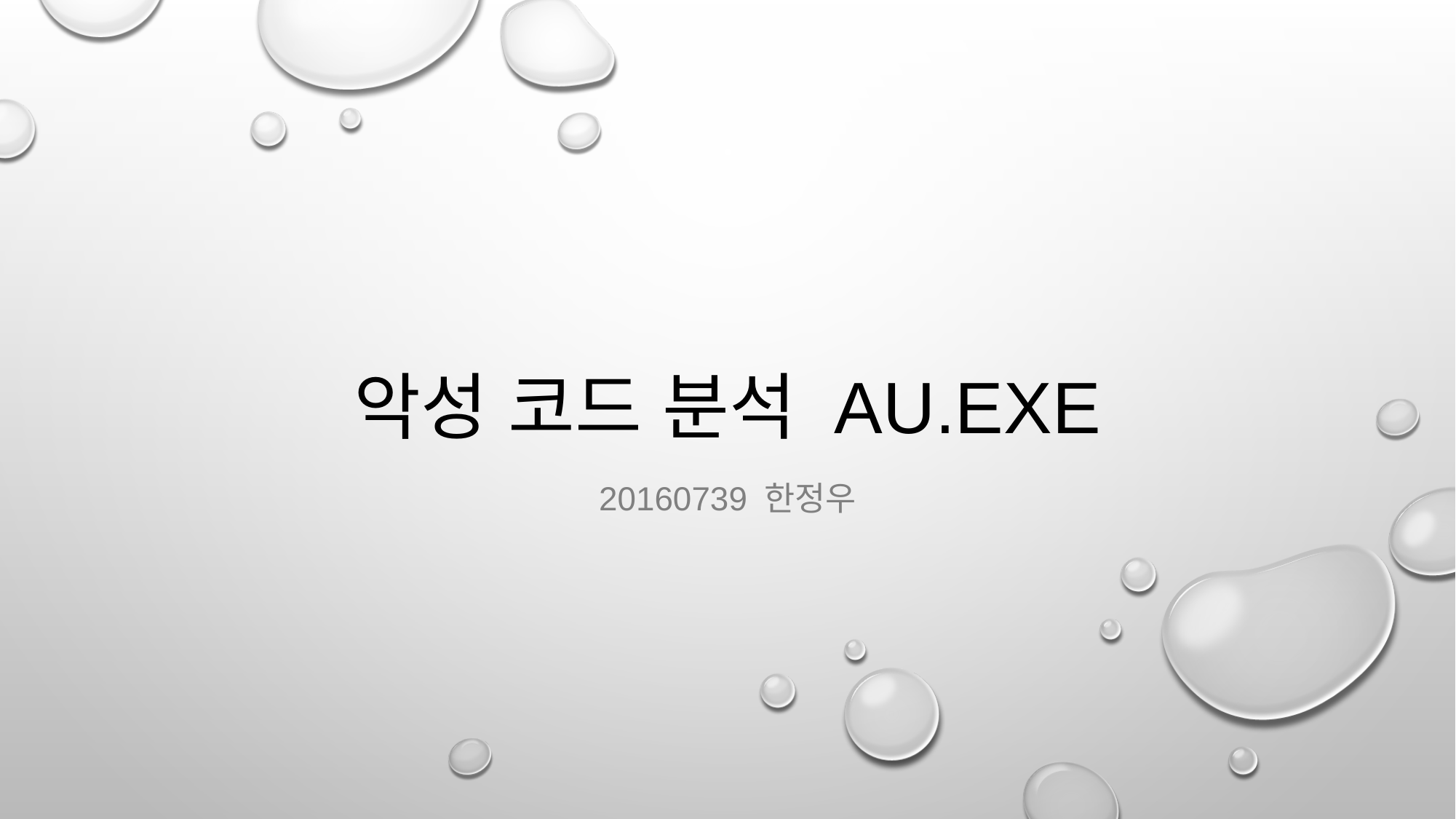

# 악성 코드 분석 au.exe
20160739 한정우